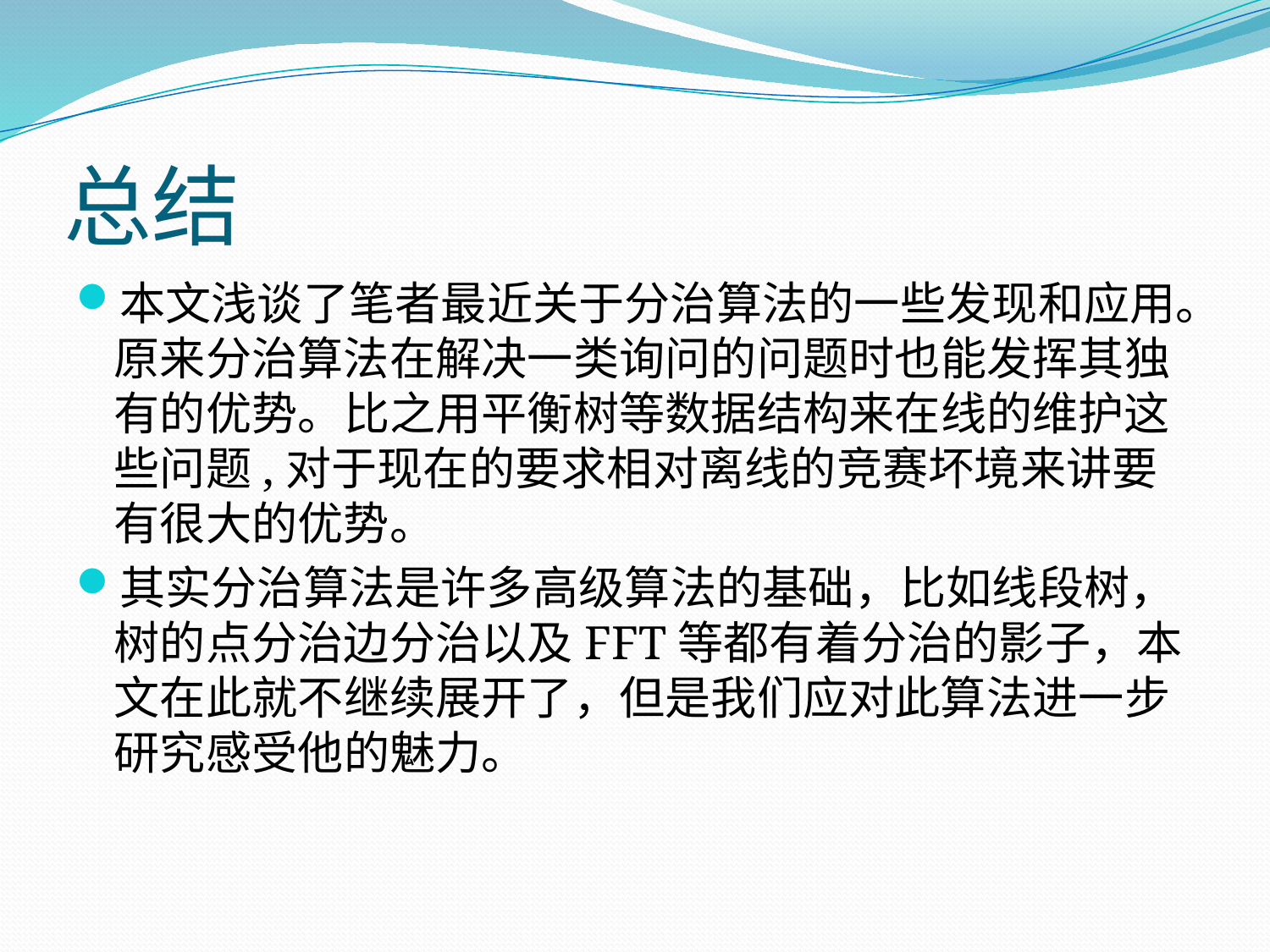

# 总结
本文浅谈了笔者最近关于分治算法的一些发现和应用。原来分治算法在解决一类询问的问题时也能发挥其独有的优势。比之用平衡树等数据结构来在线的维护这些问题,对于现在的要求相对离线的竞赛坏境来讲要有很大的优势。
其实分治算法是许多高级算法的基础，比如线段树，树的点分治边分治以及FFT等都有着分治的影子，本文在此就不继续展开了，但是我们应对此算法进一步研究感受他的魅力。